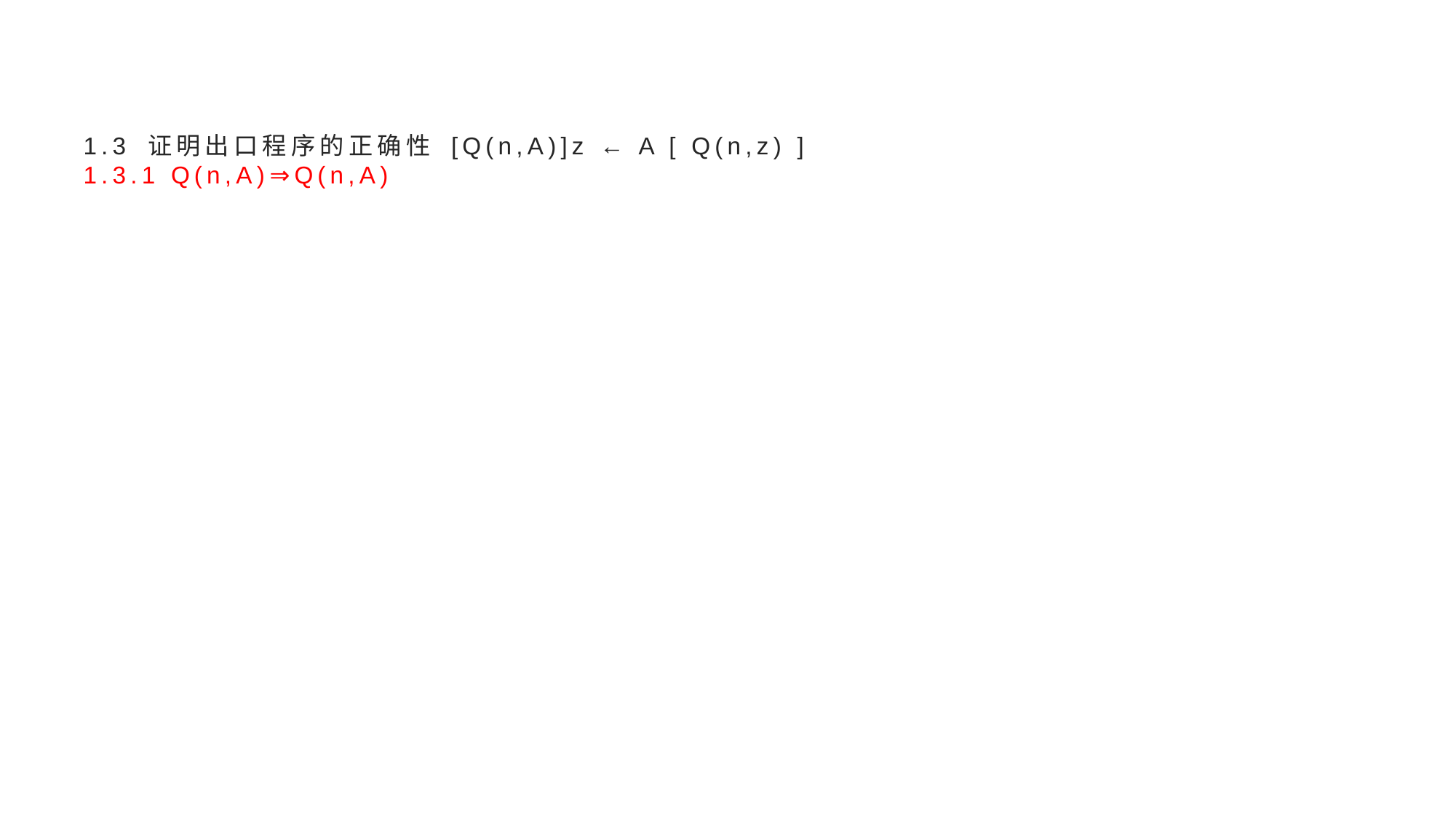

# 1.3 证明出口程序的正确性 [Q(n,A)]z ← A [ Q(n,z) ] 1.3.1 Q(n,A)⇒Q(n,A)